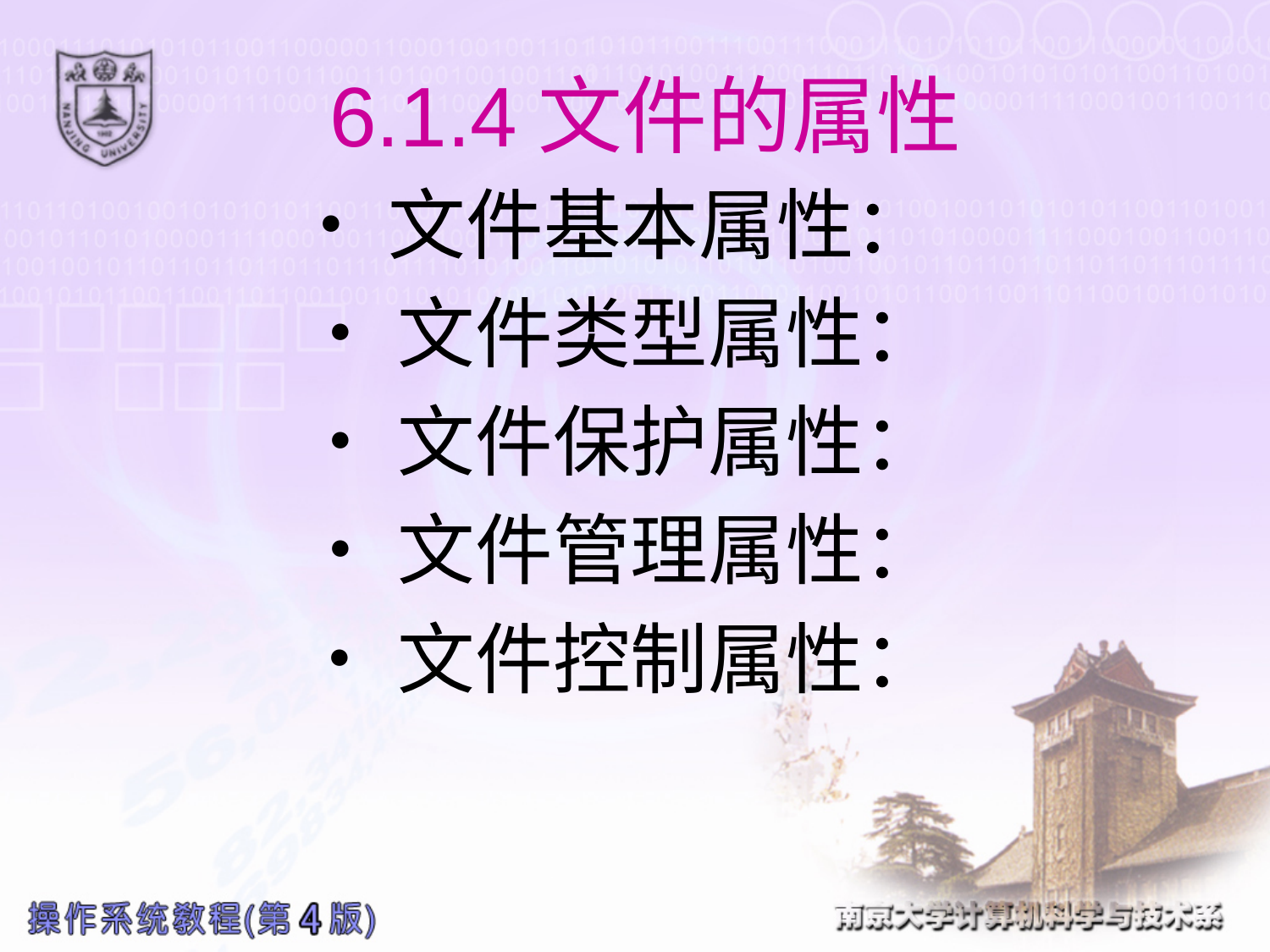

# 6.1.4文件的属性
  •文件基本属性：
  •文件类型属性：
  •文件保护属性：
  •文件管理属性：
  •文件控制属性：